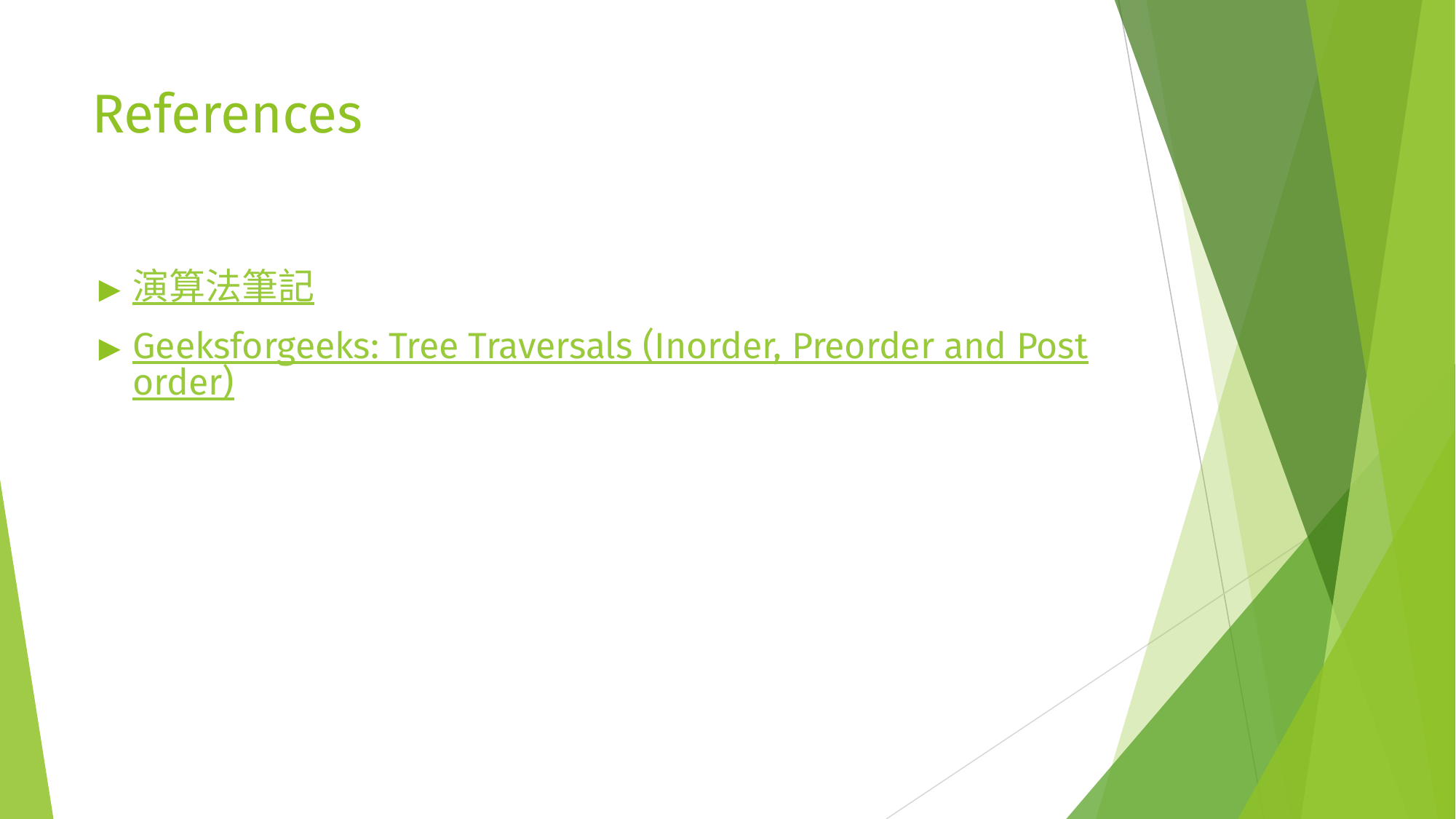

# References
演算法筆記
Geeksforgeeks: Tree Traversals (Inorder, Preorder and Postorder)